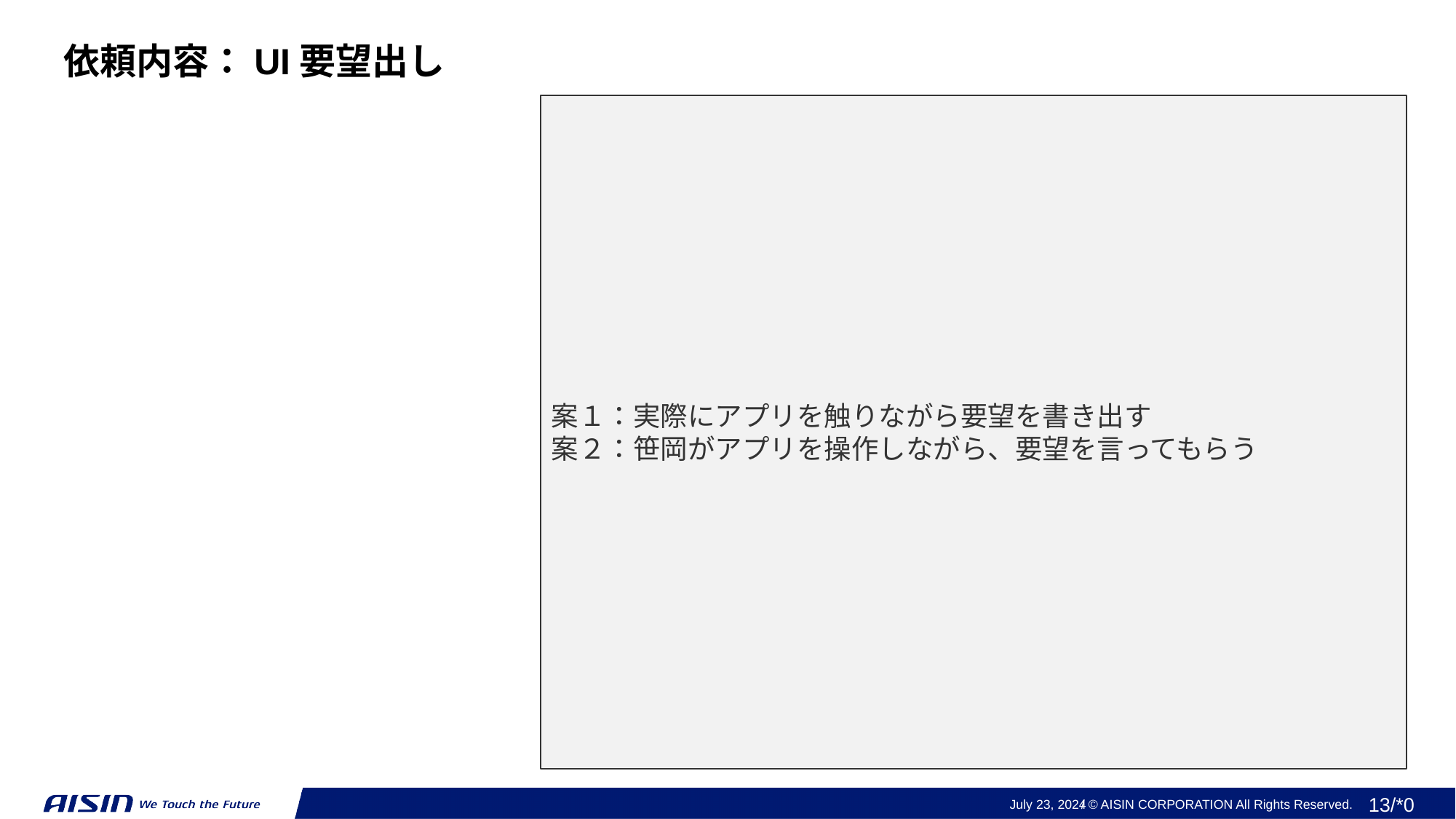

依頼内容：UI要望出し

案１：実際にアプリを触りながら要望を書き出す
案２：笹岡がアプリを操作しながら、要望を言ってもらう
July 23, 2024